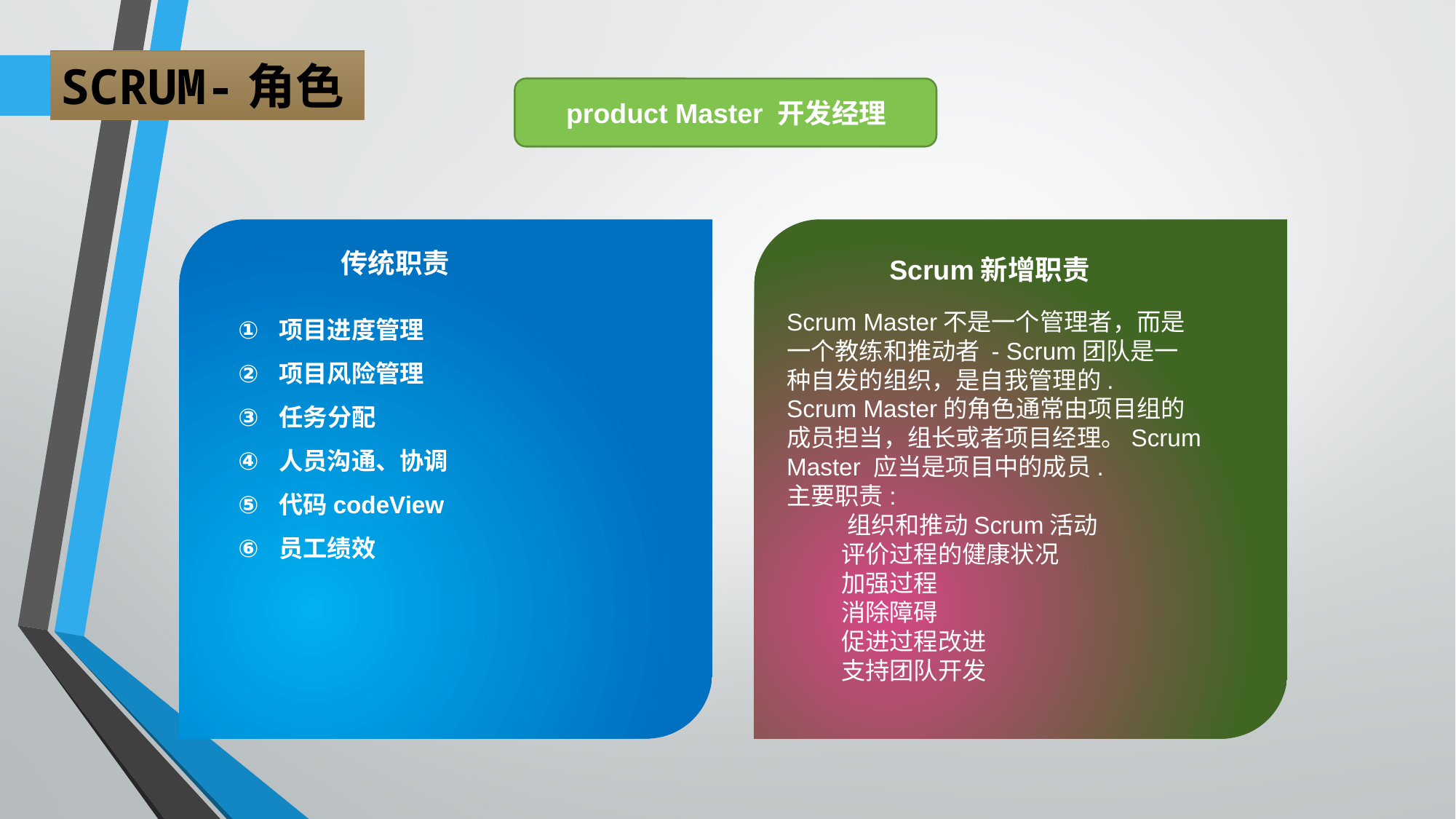

SCRUM-角色

 product Master 开发经理

传统职责
Scrum新增职责
项目进度管理
项目风险管理
任务分配
人员沟通、协调
代码codeView
员工绩效

Scrum Master不是一个管理者，而是一个教练和推动者 - Scrum团队是一种自发的组织，是自我管理的.
Scrum Master的角色通常由项目组的成员担当，组长或者项目经理。Scrum Master 应当是项目中的成员.
主要职责:
          组织和推动Scrum活动
评价过程的健康状况
加强过程
消除障碍
促进过程改进
支持团队开发